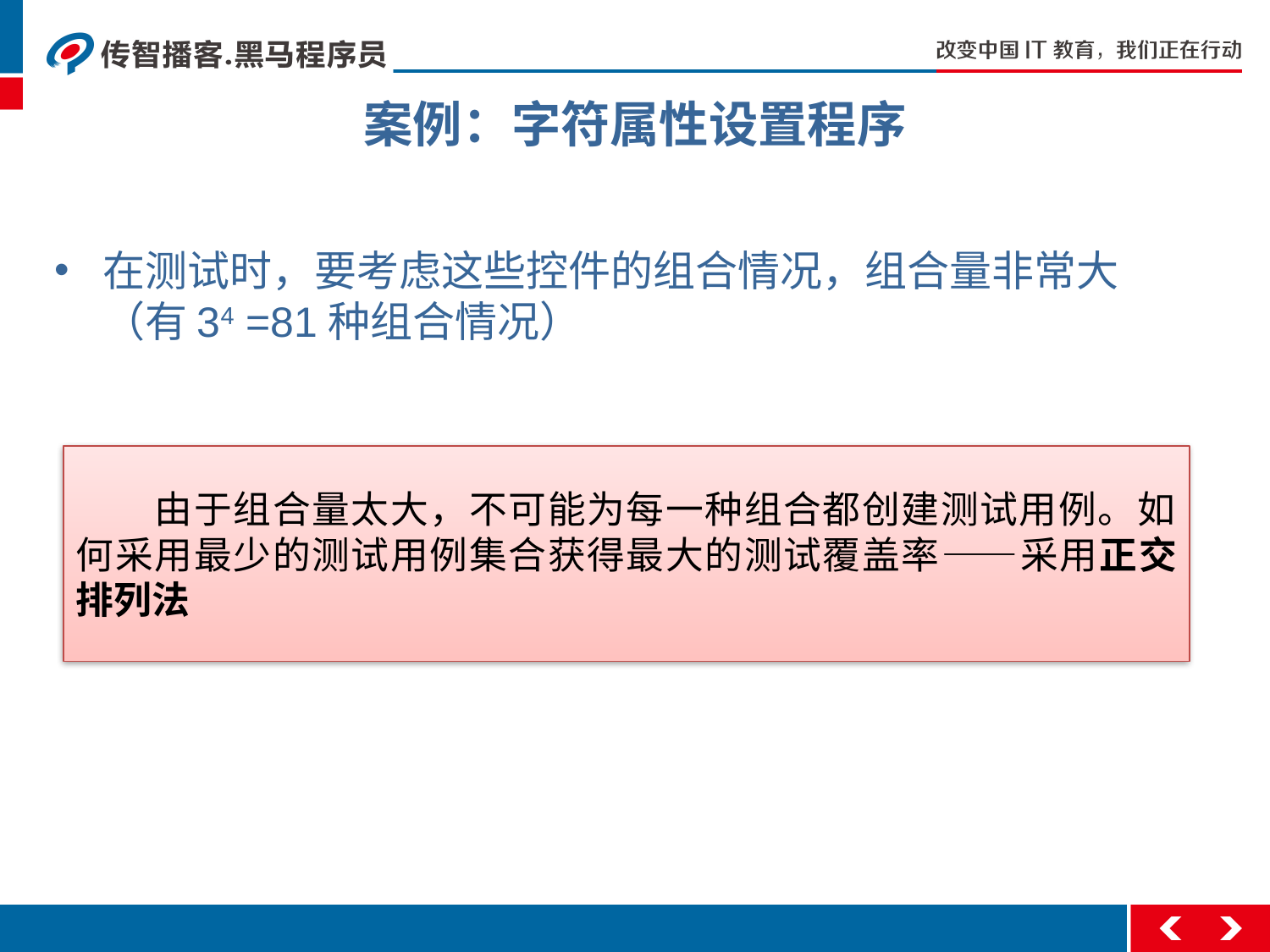

# 案例：字符属性设置程序
在测试时，要考虑这些控件的组合情况，组合量非常大（有34 =81种组合情况）
　　由于组合量太大，不可能为每一种组合都创建测试用例。如何采用最少的测试用例集合获得最大的测试覆盖率——采用正交排列法